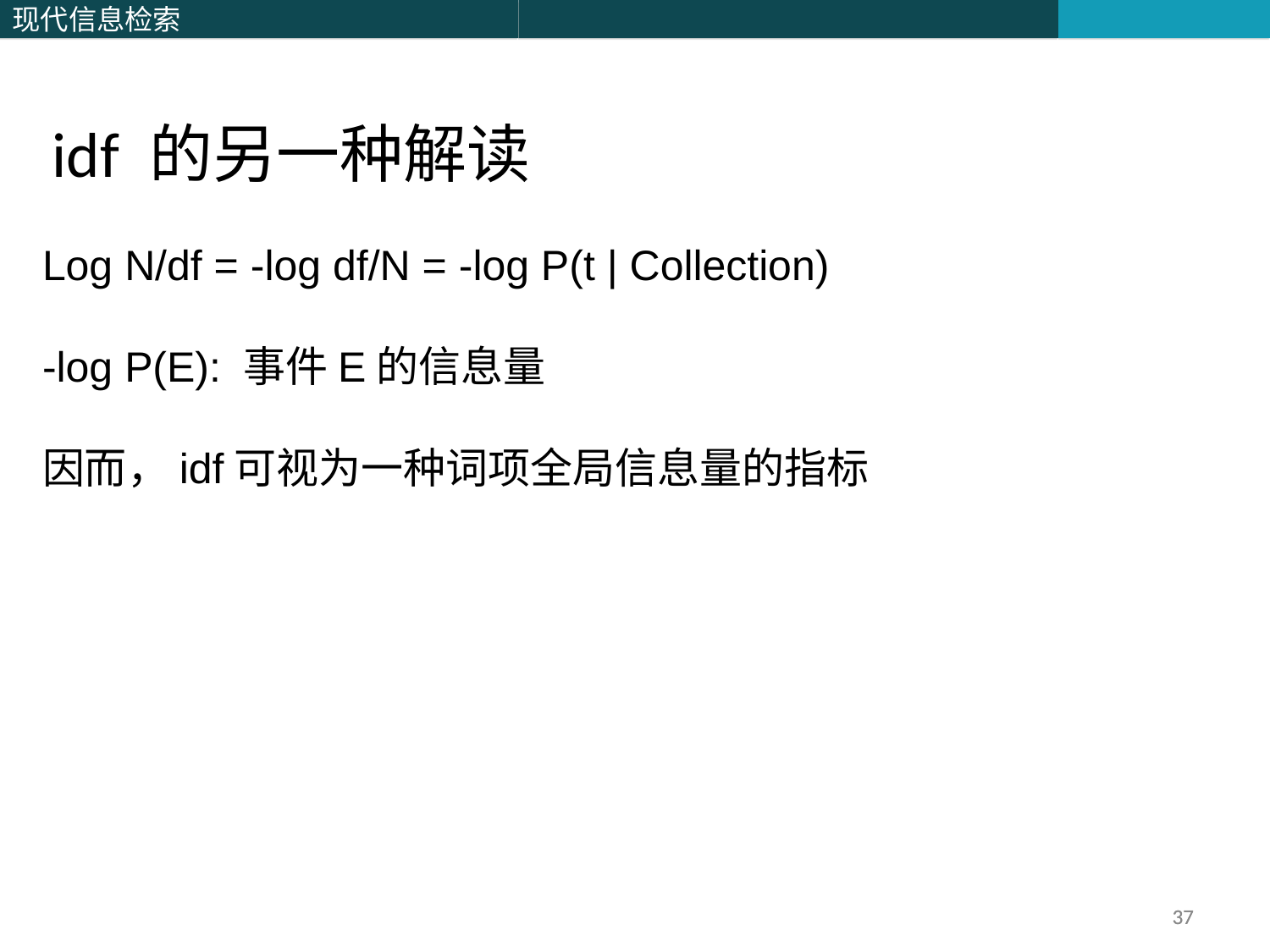

idf 的另一种解读
Log N/df = -log df/N = -log P(t | Collection)

-log P(E): 事件E的信息量

因而，idf可视为一种词项全局信息量的指标
37
37